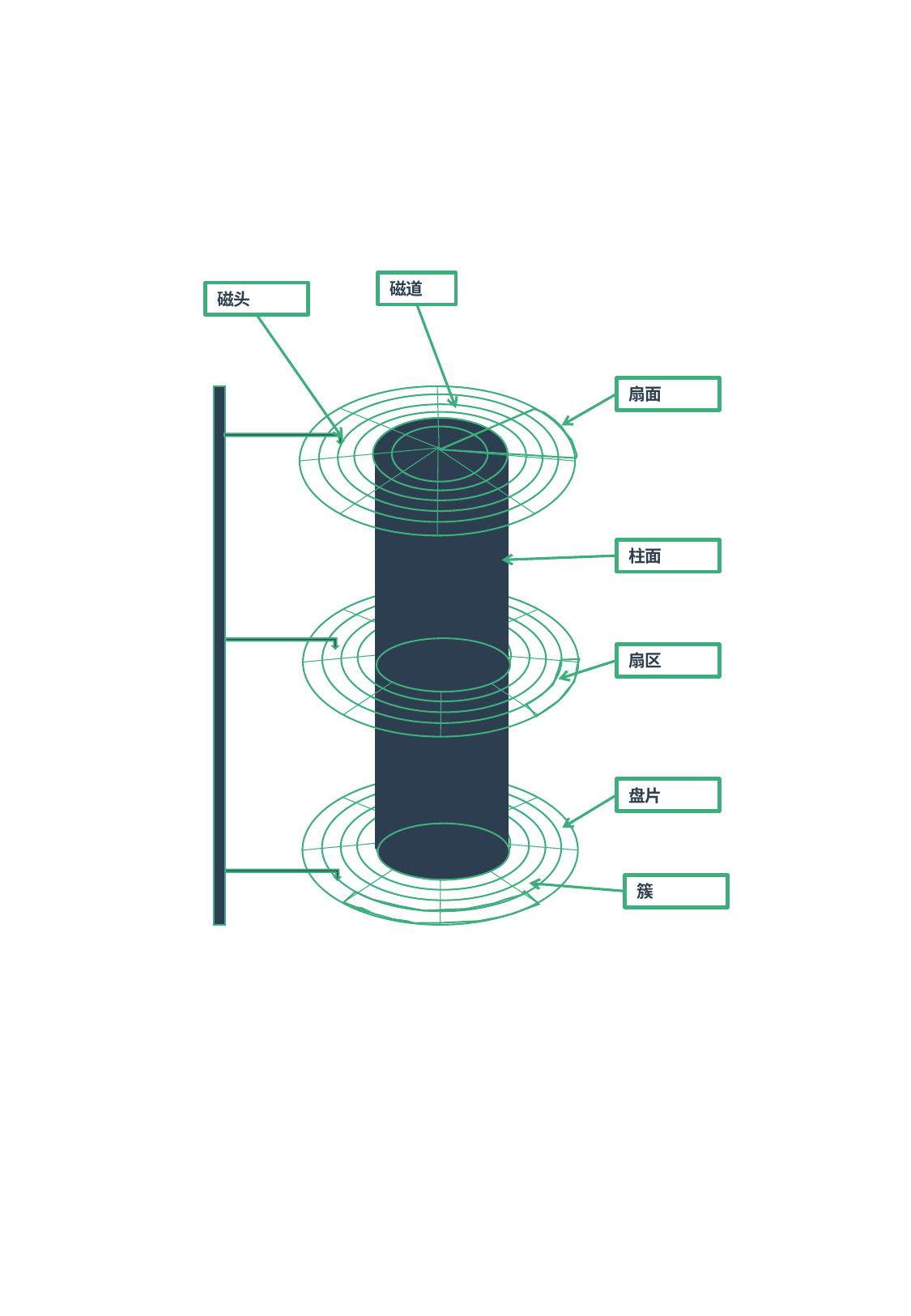

磁道
磁头
扇面

柱面

扇区

盘片

簇